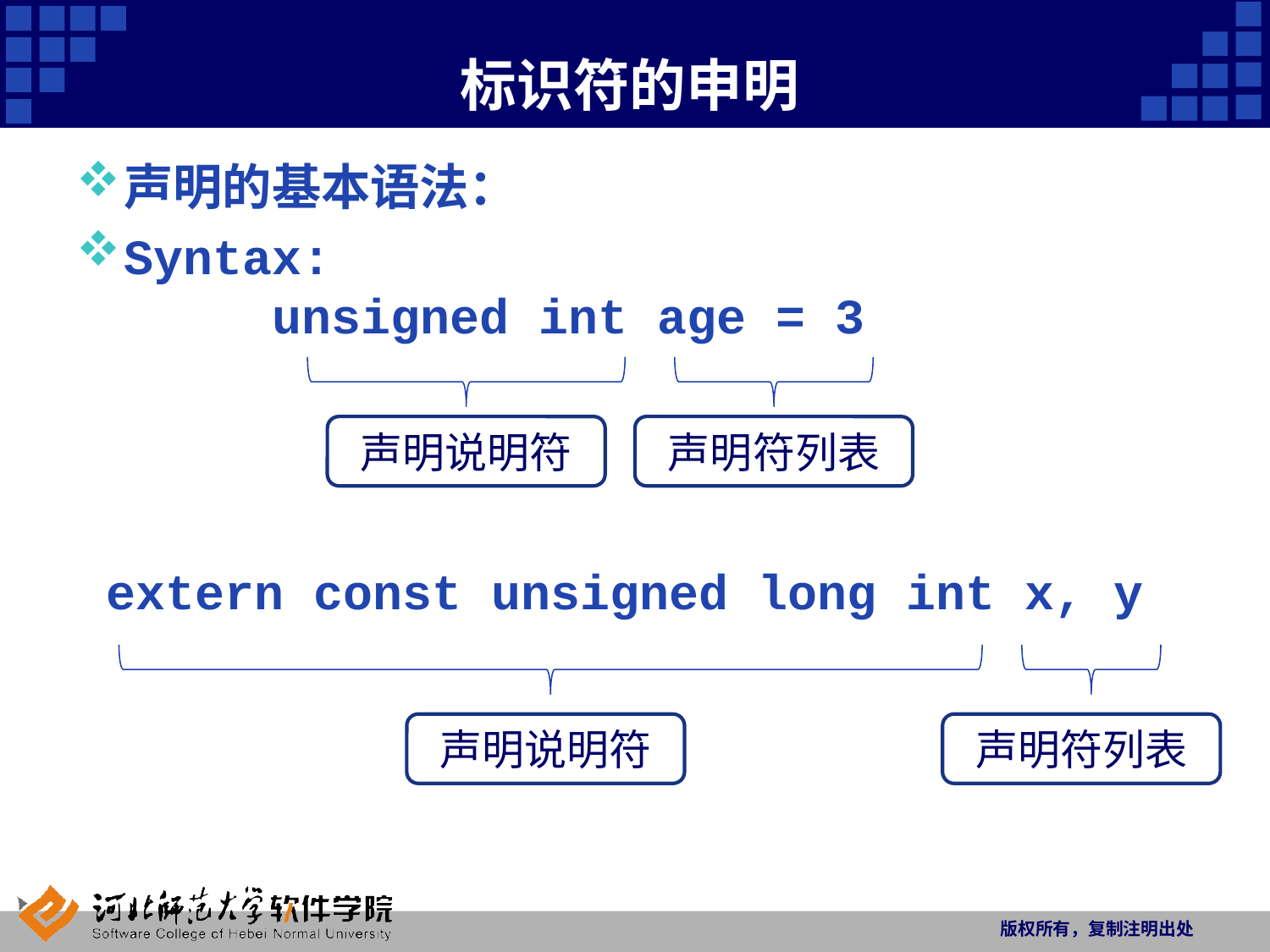

# 标识符的申明
声明的基本语法：
Syntax:
     unsigned int age = 3

 extern const unsigned long int x, y

声明说明符
声明符列表

声明说明符
声明符列表
版权所有，复制注明出处